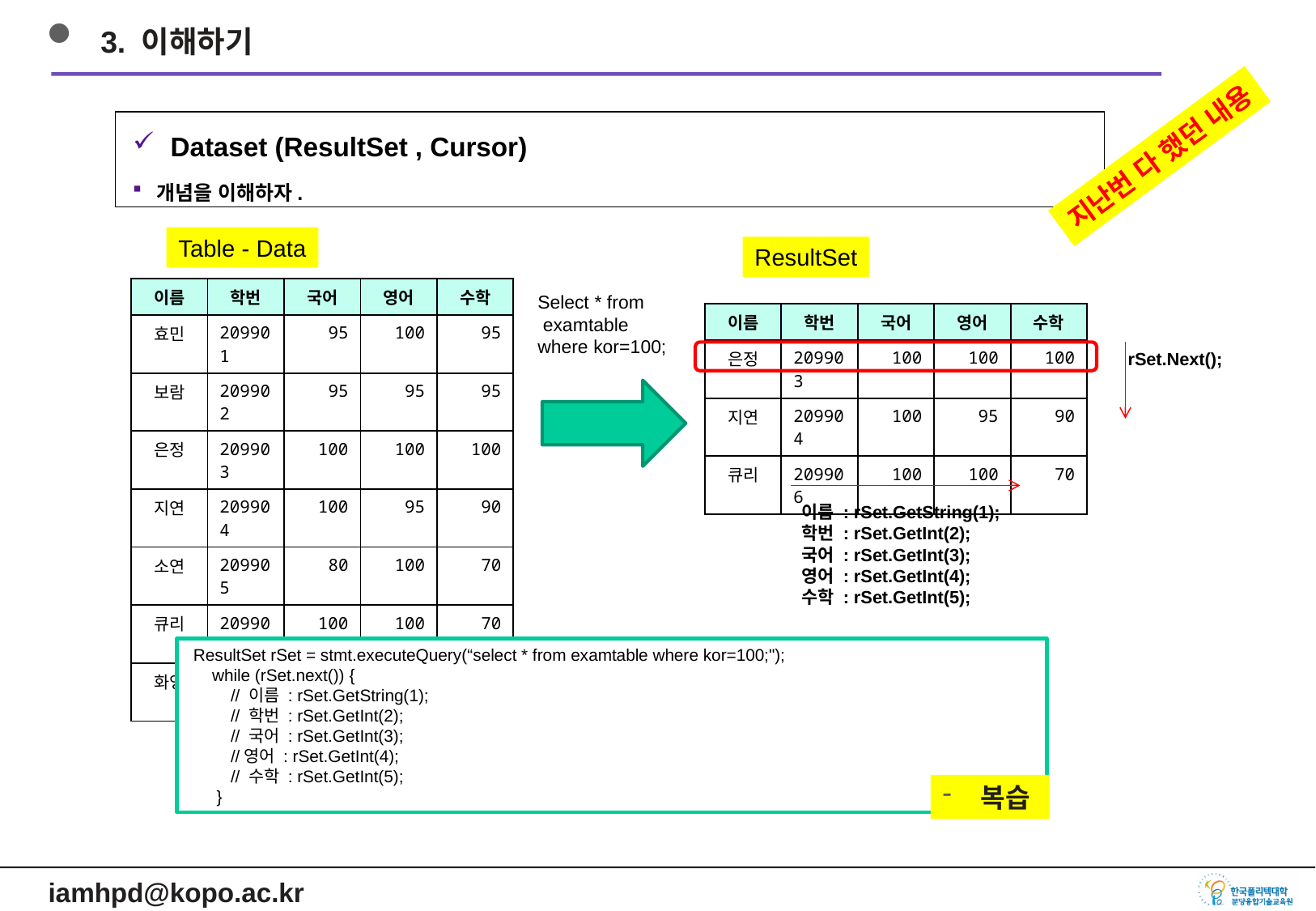

3. 이해하기
Dataset (ResultSet , Cursor)
개념을 이해하자.
지난번 다 했던 내용
Table - Data
ResultSet
| 이름 | 학번 | 국어 | 영어 | 수학 |
| --- | --- | --- | --- | --- |
| 효민 | 209901 | 95 | 100 | 95 |
| 보람 | 209902 | 95 | 95 | 95 |
| 은정 | 209903 | 100 | 100 | 100 |
| 지연 | 209904 | 100 | 95 | 90 |
| 소연 | 209905 | 80 | 100 | 70 |
| 큐리 | 209906 | 100 | 100 | 70 |
| 화영 | 209907 | 70 | 70 | 70 |
Select * from
 examtable
where kor=100;
| 이름 | 학번 | 국어 | 영어 | 수학 |
| --- | --- | --- | --- | --- |
| 은정 | 209903 | 100 | 100 | 100 |
| 지연 | 209904 | 100 | 95 | 90 |
| 큐리 | 209906 | 100 | 100 | 70 |

rSet.Next();

이름 : rSet.GetString(1);
학번 : rSet.GetInt(2);
국어 : rSet.GetInt(3);
영어 : rSet.GetInt(4);
수학 : rSet.GetInt(5);
 ResultSet rSet = stmt.executeQuery(“select * from examtable where kor=100;");
     while (rSet.next()) {
         // 이름 : rSet.GetString(1);
         // 학번 : rSet.GetInt(2);
         // 국어 : rSet.GetInt(3);
         //영어 : rSet.GetInt(4);
         // 수학 : rSet.GetInt(5);
      }
복습